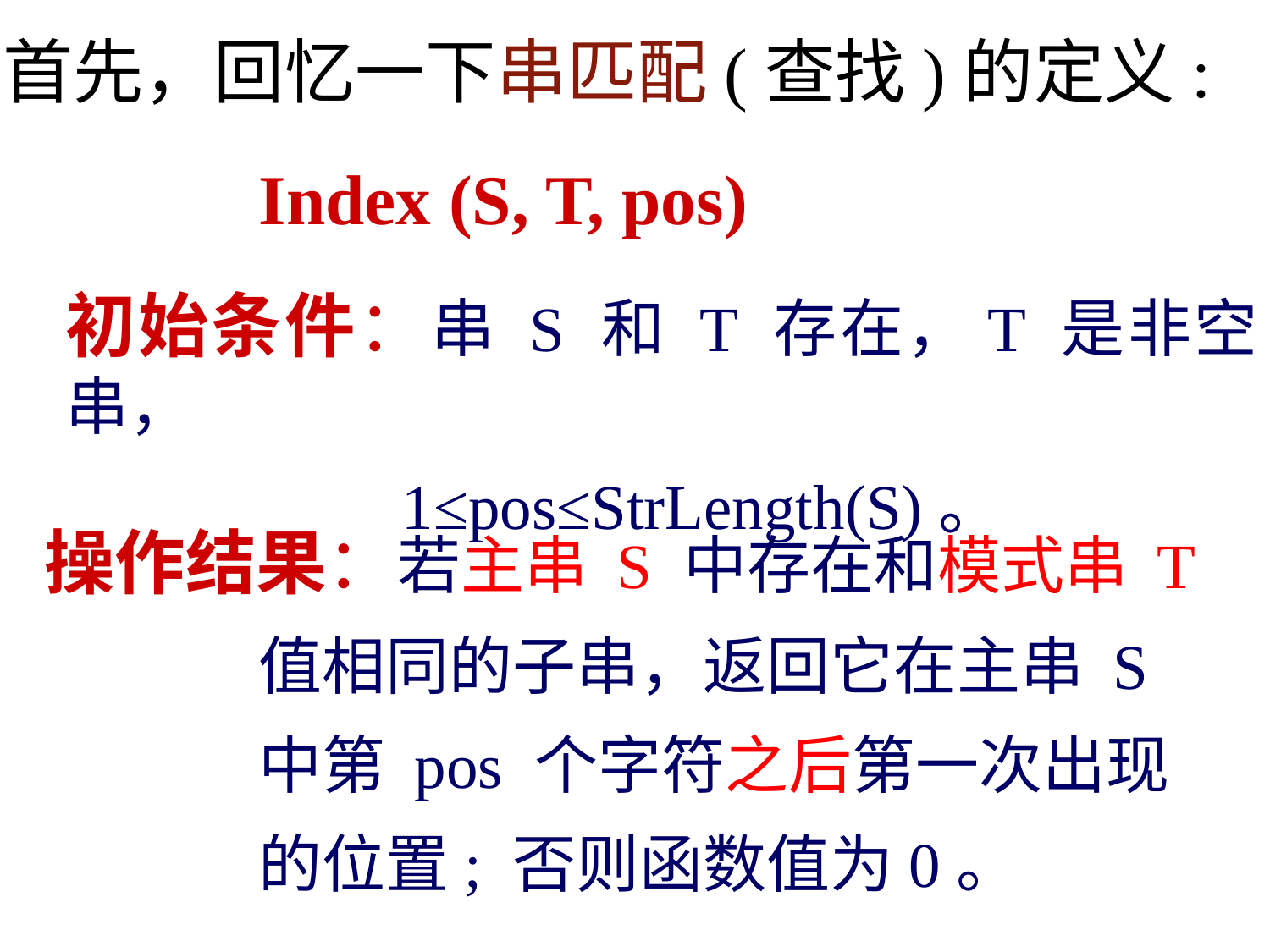

首先，回忆一下串匹配(查找)的定义:
Index (S, T, pos)
初始条件：串 S 和 T 存在，T 是非空串，
                     1≤pos≤StrLength(S)。
操作结果：若主串 S 中存在和模式串 T
              值相同的子串，返回它在主串 S
              中第 pos 个字符之后第一次出现
              的位置; 否则函数值为0。